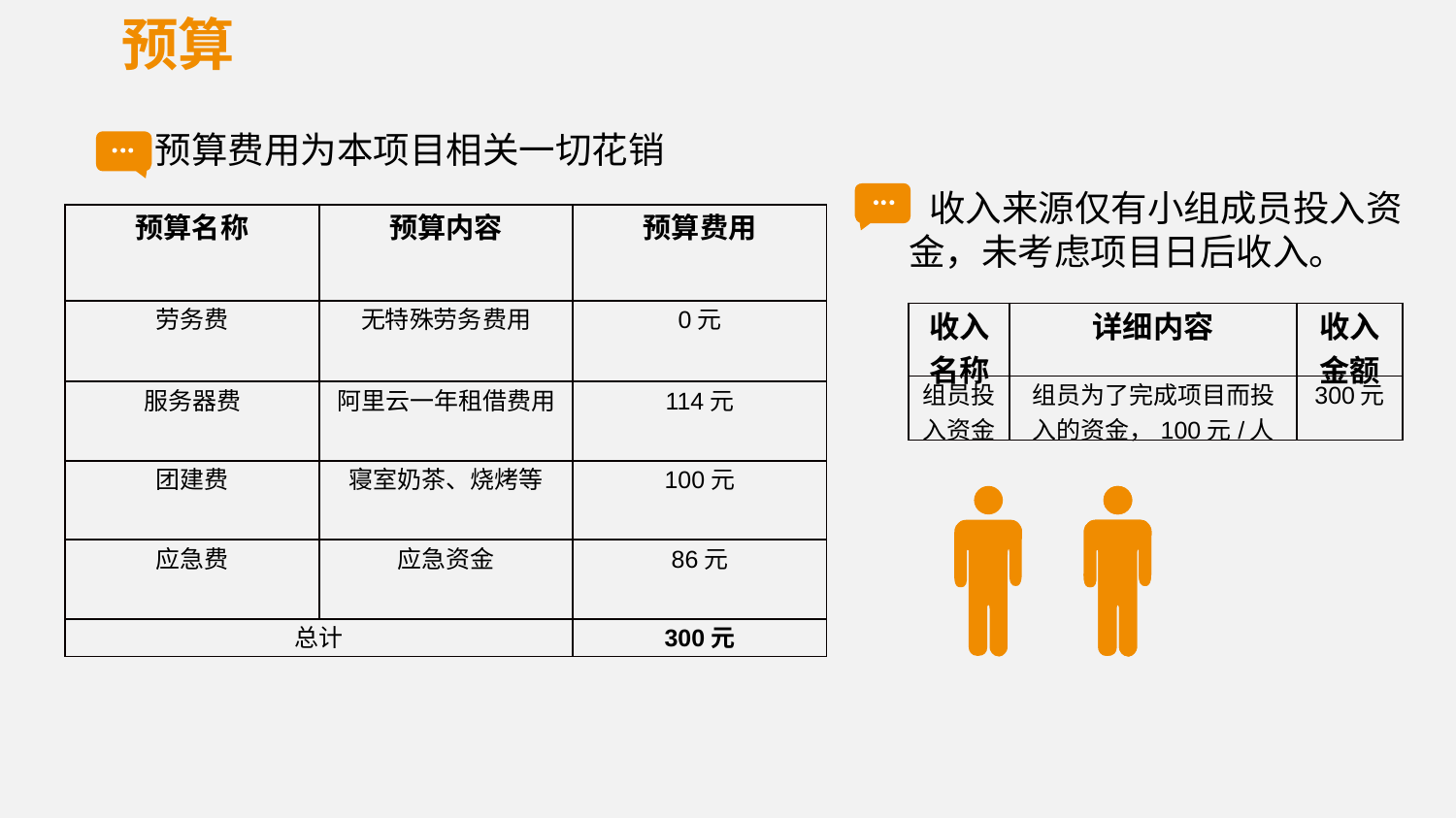

预算
预算费用为本项目相关一切花销

收入来源仅有小组成员投入资金，未考虑项目日后收入。

| 预算名称 | 预算内容 | 预算费用 |
| --- | --- | --- |
| 劳务费 | 无特殊劳务费用 | 0元 |
| 服务器费 | 阿里云一年租借费用 | 114元 |
| 团建费 | 寝室奶茶、烧烤等 | 100元 |
| 应急费 | 应急资金 | 86元 |
| 总计 |  | 300元 |
| 收入名称 | 详细内容 | 收入金额 |
| --- | --- | --- |
| 组员投入资金 | 组员为了完成项目而投入的资金，100元/人 | 300元 |